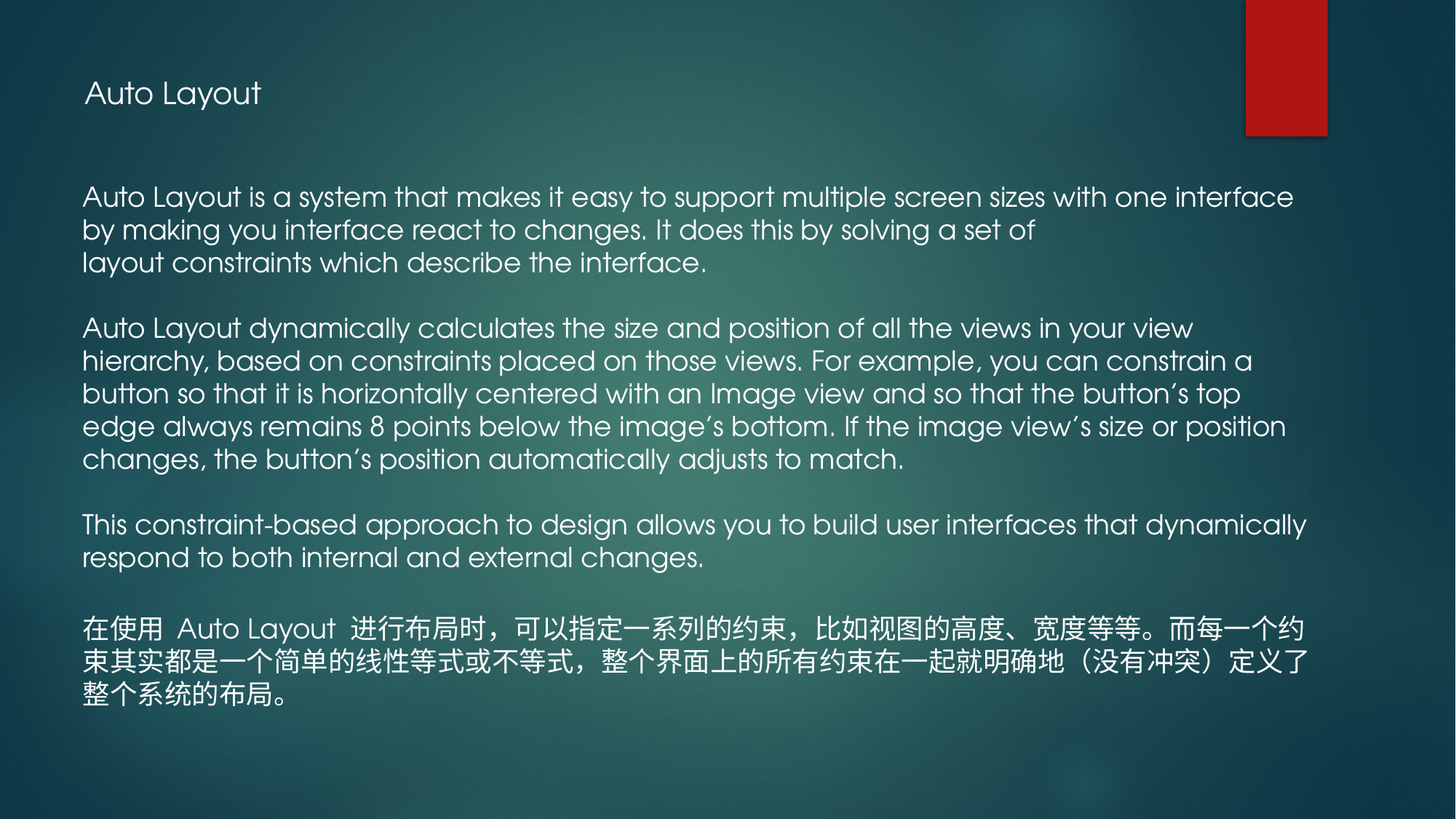

Auto Layout
Auto Layout is a system that makes it easy to support multiple screen sizes with one interface by making you interface react to changes. It does this by solving a set of layout constraints which describe the interface.

Auto Layout dynamically calculates the size and position of all the views in your view hierarchy, based on constraints placed on those views. For example, you can constrain a button so that it is horizontally centered with an Image view and so that the button’s top edge always remains 8 points below the image’s bottom. If the image view’s size or position changes, the button’s position automatically adjusts to match.

This constraint-based approach to design allows you to build user interfaces that dynamically respond to both internal and external changes.
在使用 Auto Layout 进行布局时，可以指定一系列的约束，比如视图的高度、宽度等等。而每一个约束其实都是一个简单的线性等式或不等式，整个界面上的所有约束在一起就明确地（没有冲突）定义了整个系统的布局。